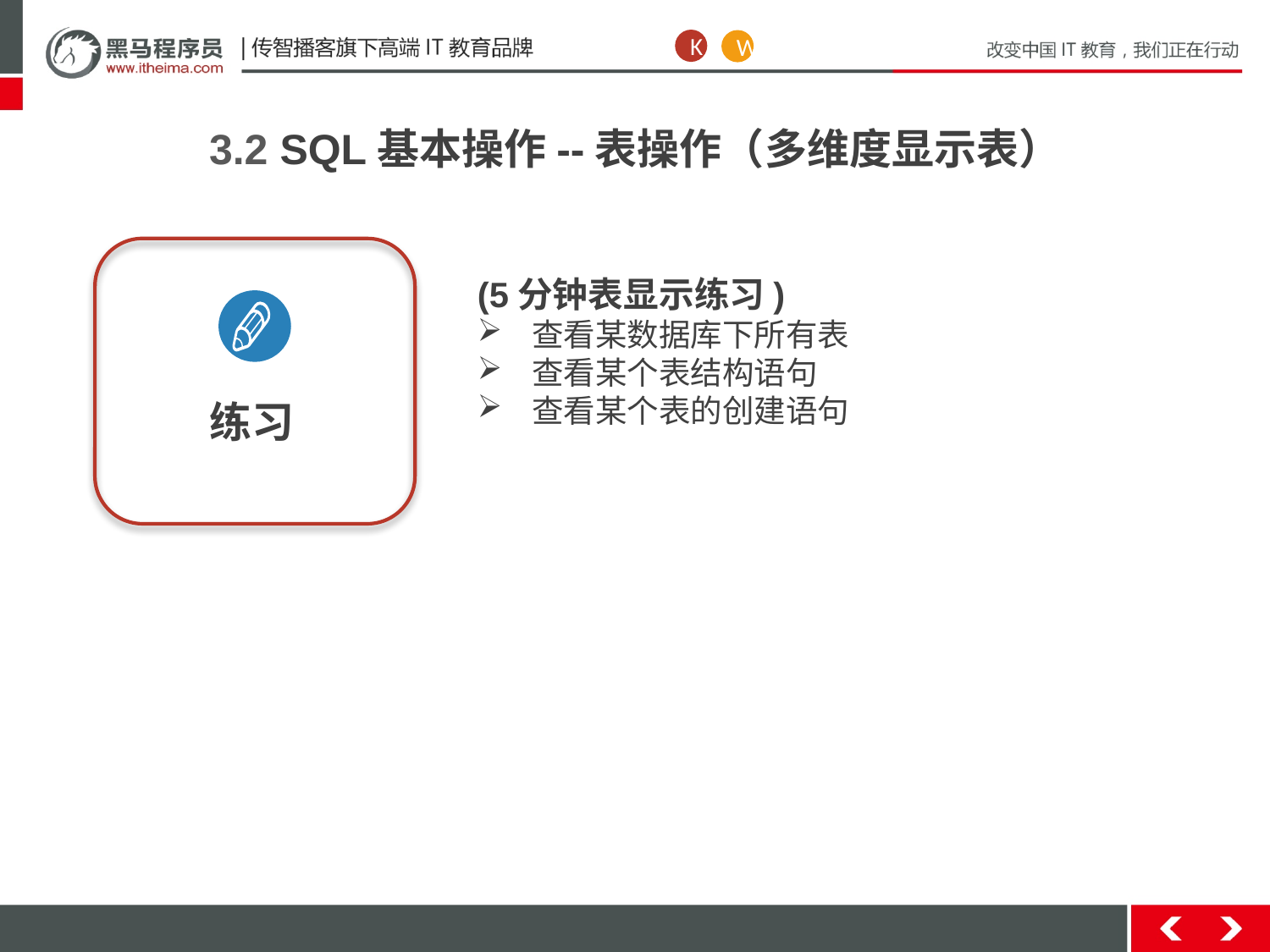

K
W
3.2 SQL基本操作--表操作（多维度显示表）

练习
(5分钟表显示练习)
 查看某数据库下所有表
 查看某个表结构语句
 查看某个表的创建语句